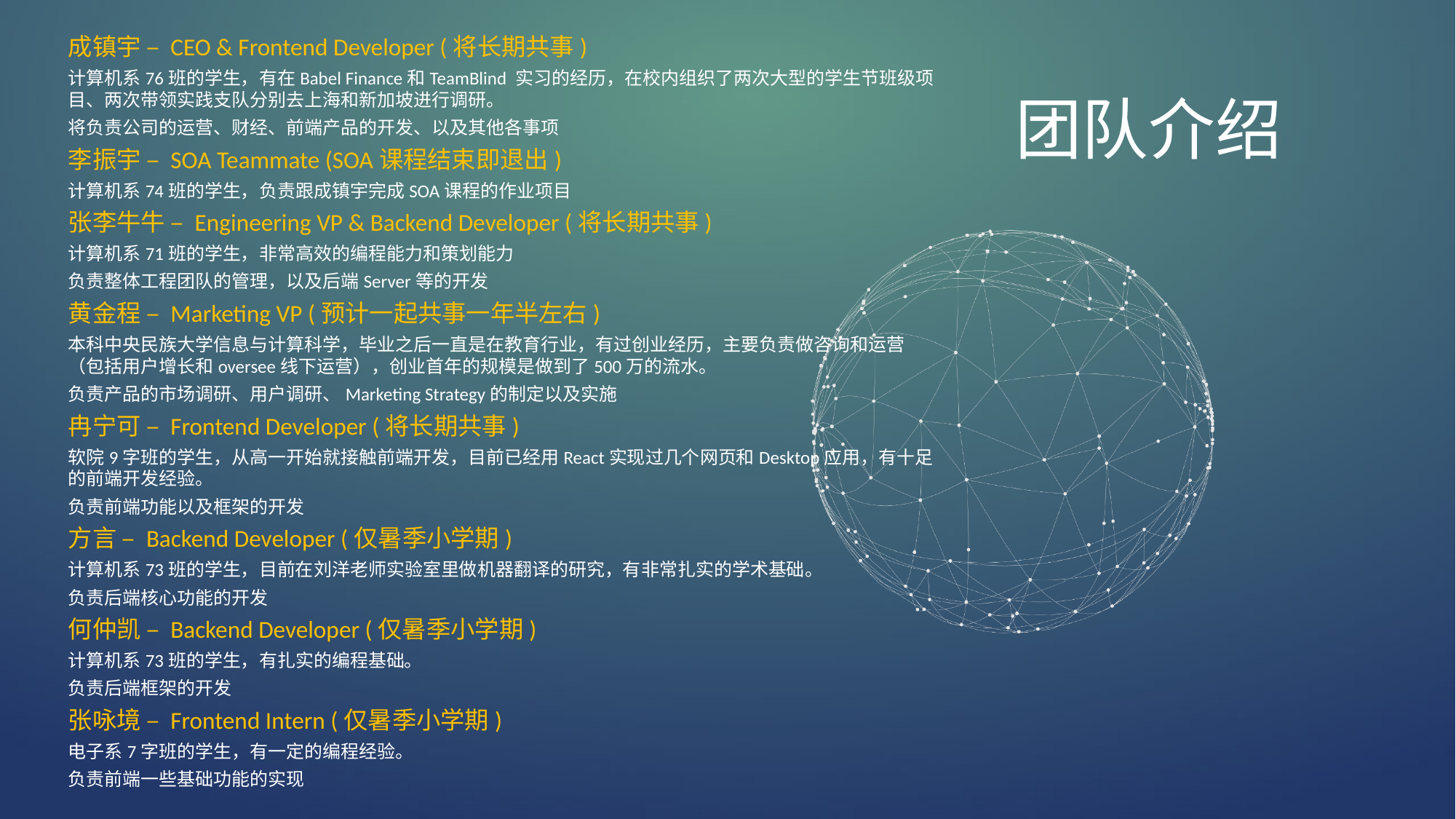

成镇宇 – CEO & Frontend Developer (将长期共事)
计算机系76班的学生，有在Babel Finance和TeamBlind 实习的经历，在校内组织了两次大型的学生节班级项目、两次带领实践支队分别去上海和新加坡进行调研。
将负责公司的运营、财经、前端产品的开发、以及其他各事项
李振宇 – SOA Teammate (SOA课程结束即退出)
计算机系74班的学生，负责跟成镇宇完成SOA课程的作业项目
张李牛牛 – Engineering VP & Backend Developer (将长期共事)
计算机系71班的学生，非常高效的编程能力和策划能力
负责整体工程团队的管理，以及后端Server等的开发
黄金程 – Marketing VP (预计一起共事一年半左右)
本科中央民族大学信息与计算科学，毕业之后一直是在教育行业，有过创业经历，主要负责做咨询和运营（包括用户增长和oversee线下运营），创业首年的规模是做到了500万的流水。
负责产品的市场调研、用户调研、Marketing Strategy的制定以及实施
冉宁可 – Frontend Developer (将长期共事)
软院9字班的学生，从高一开始就接触前端开发，目前已经用React实现过几个网页和Desktop应用，有十足的前端开发经验。
负责前端功能以及框架的开发
方言 – Backend Developer (仅暑季小学期)
计算机系73班的学生，目前在刘洋老师实验室里做机器翻译的研究，有非常扎实的学术基础。
负责后端核心功能的开发
何仲凯 – Backend Developer (仅暑季小学期)
计算机系73班的学生，有扎实的编程基础。
负责后端框架的开发
张咏境 – Frontend Intern (仅暑季小学期)
电子系7字班的学生，有一定的编程经验。
负责前端一些基础功能的实现
团队介绍